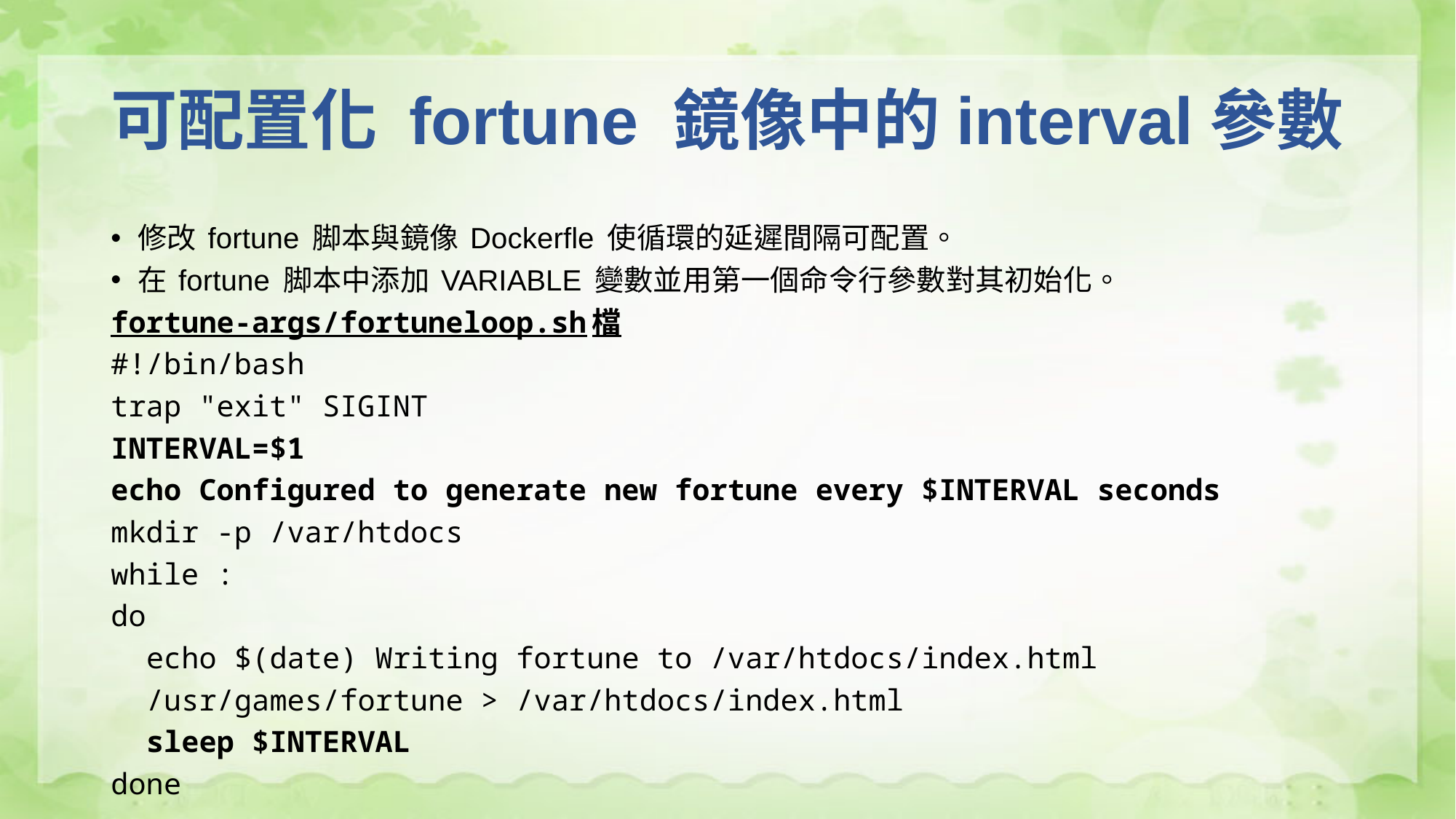

# 可配置化 fortune 鏡像中的interval參數
修改 fortune 脚本與鏡像 Dockerfle 使循環的延遲間隔可配置。
在 fortune 脚本中添加 VARIABLE 變數並用第一個命令行參數對其初始化。
fortune-args/fortuneloop.sh檔
#!/bin/bash
trap "exit" SIGINT
INTERVAL=$1
echo Configured to generate new fortune every $INTERVAL seconds
mkdir -p /var/htdocs
while :
do
  echo $(date) Writing fortune to /var/htdocs/index.html
  /usr/games/fortune > /var/htdocs/index.html
  sleep $INTERVAL
done